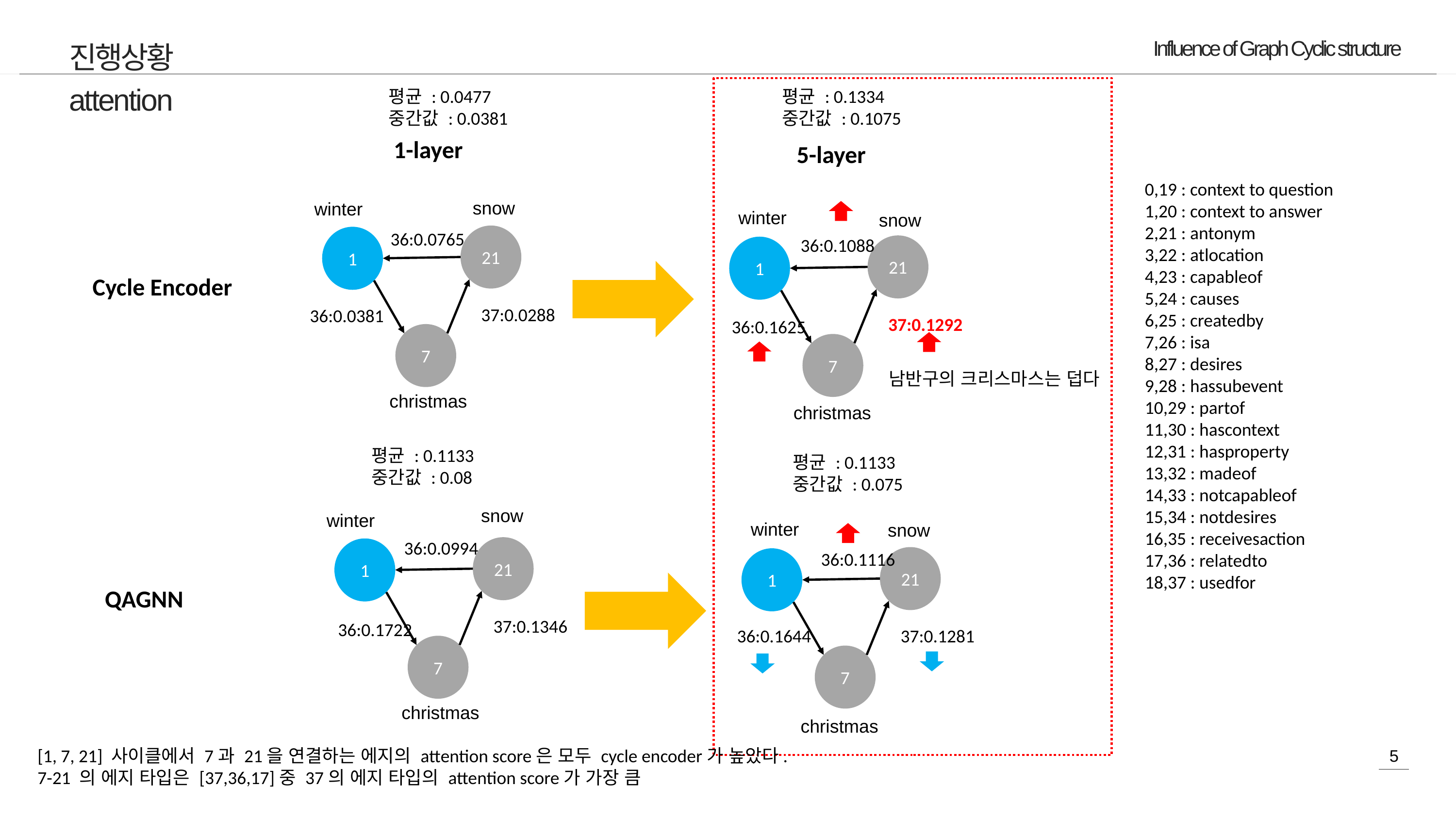

진행상황
attention

평균 : 0.1334
중간값 : 0.1075
평균 : 0.0477
중간값 : 0.0381
1-layer
5-layer
0,19 : context to question
1,20 : context to answer
2,21 : antonym
3,22 : atlocation
4,23 : capableof
5,24 : causes
6,25 : createdby
7,26 : isa
8,27 : desires
9,28 : hassubevent
10,29 : partof
11,30 : hascontext
12,31 : hasproperty
13,32 : madeof
14,33 : notcapableof
15,34 : notdesires
16,35 : receivesaction
17,36 : relatedto
18,37 : usedfor
snow
winter

winter
snow
36:0.0765
21
1
36:0.1088
21
1

Cycle Encoder
37:0.0288
36:0.0381
37:0.1292
36:0.1625
7

7

남반구의 크리스마스는 덥다
christmas
christmas
평균 : 0.1133
중간값 : 0.08
평균 : 0.1133
중간값 : 0.075
snow
winter
winter
snow

36:0.0994
21
1
36:0.1116
21
1

QAGNN
37:0.1346
36:0.1722
36:0.1644
37:0.1281
7
7

christmas
christmas
[1, 7, 21] 사이클에서 7과 21을 연결하는 에지의 attention score은 모두 cycle encoder가 높았다.
7-21 의 에지 타입은 [37,36,17]중 37의 에지 타입의 attention score가 가장 큼